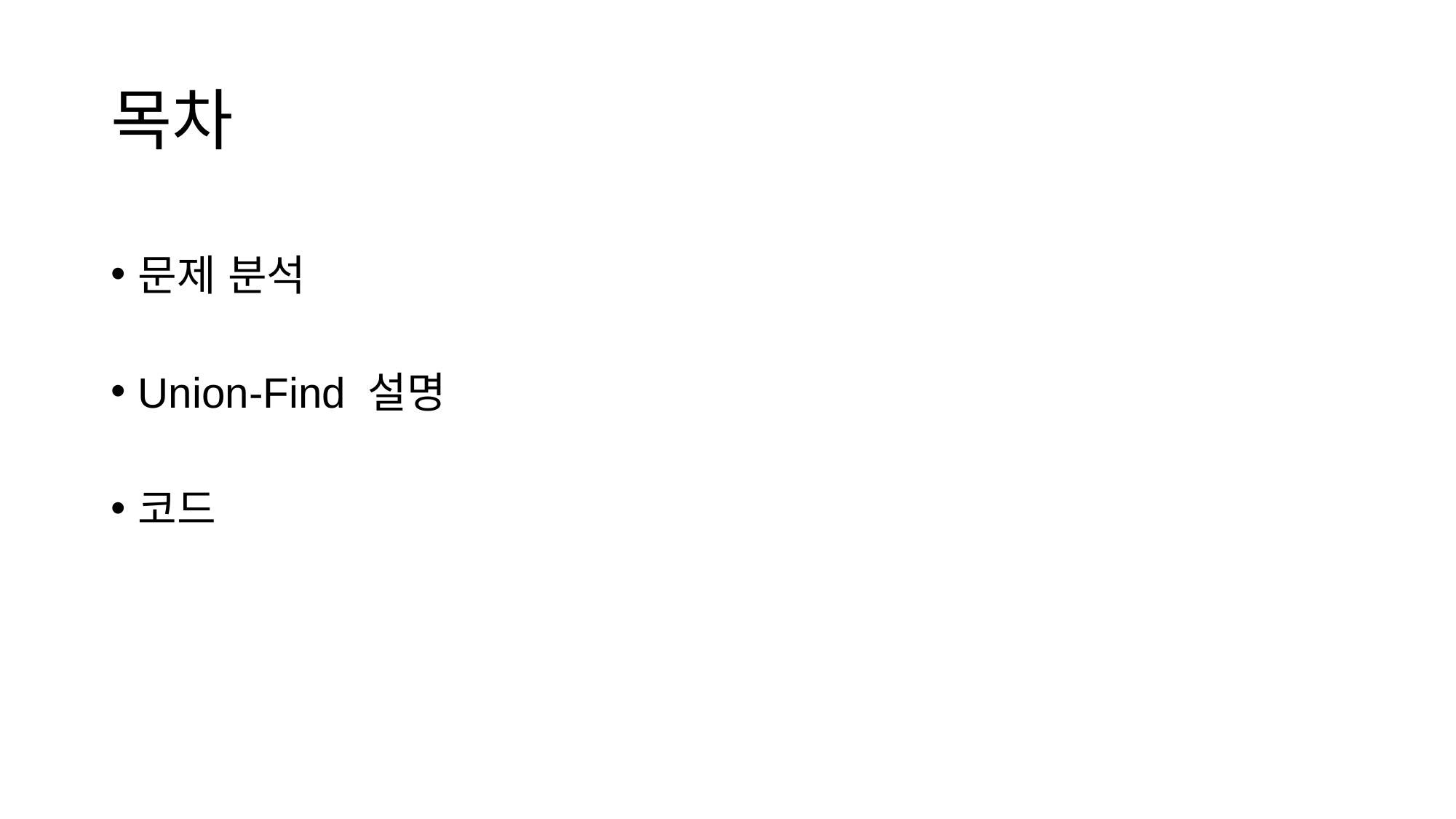

# 목차
문제 분석
Union-Find 설명
코드